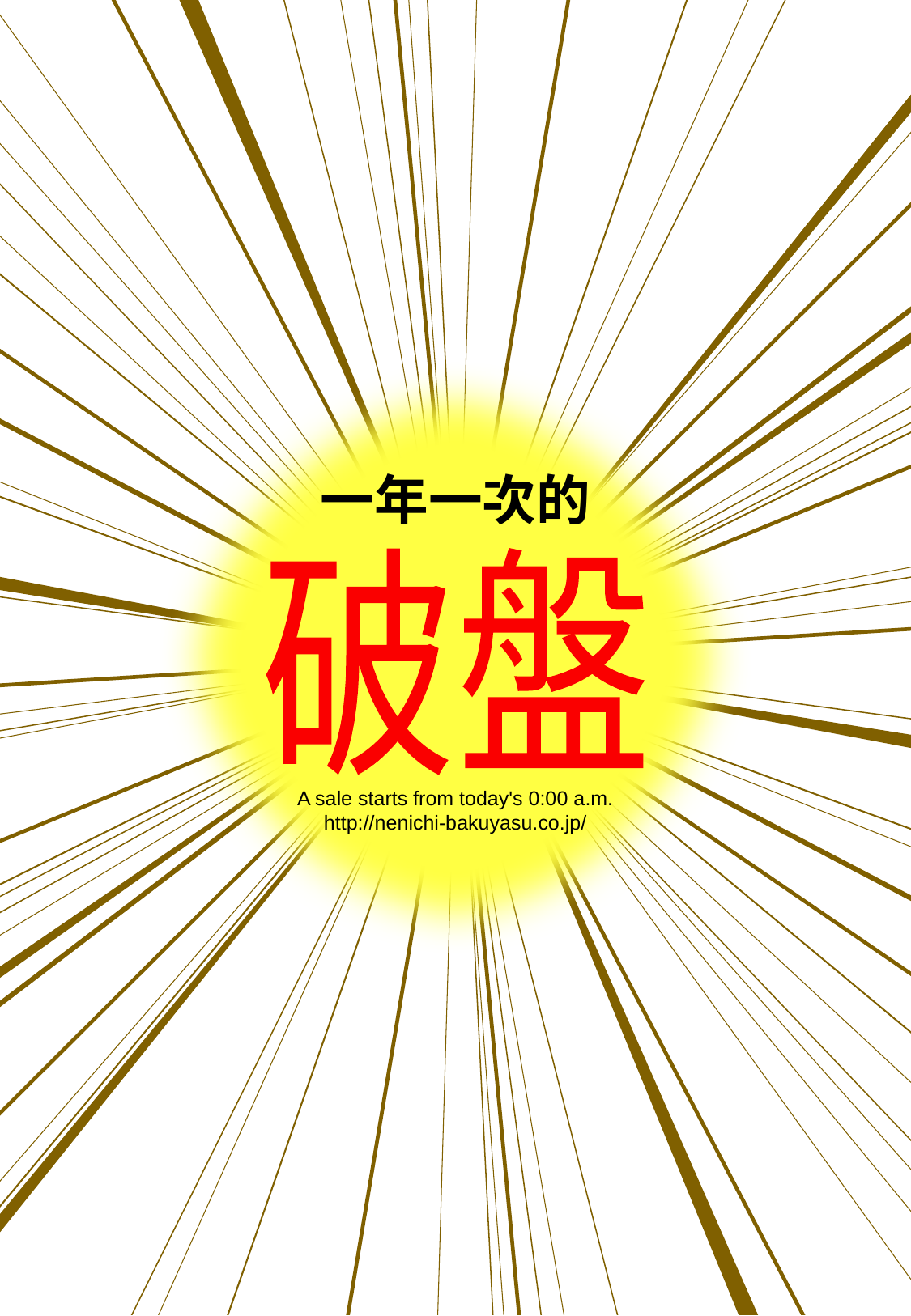

一年一次的
破盤
A sale starts from today's 0:00 a.m.
http://nenichi-bakuyasu.co.jp/